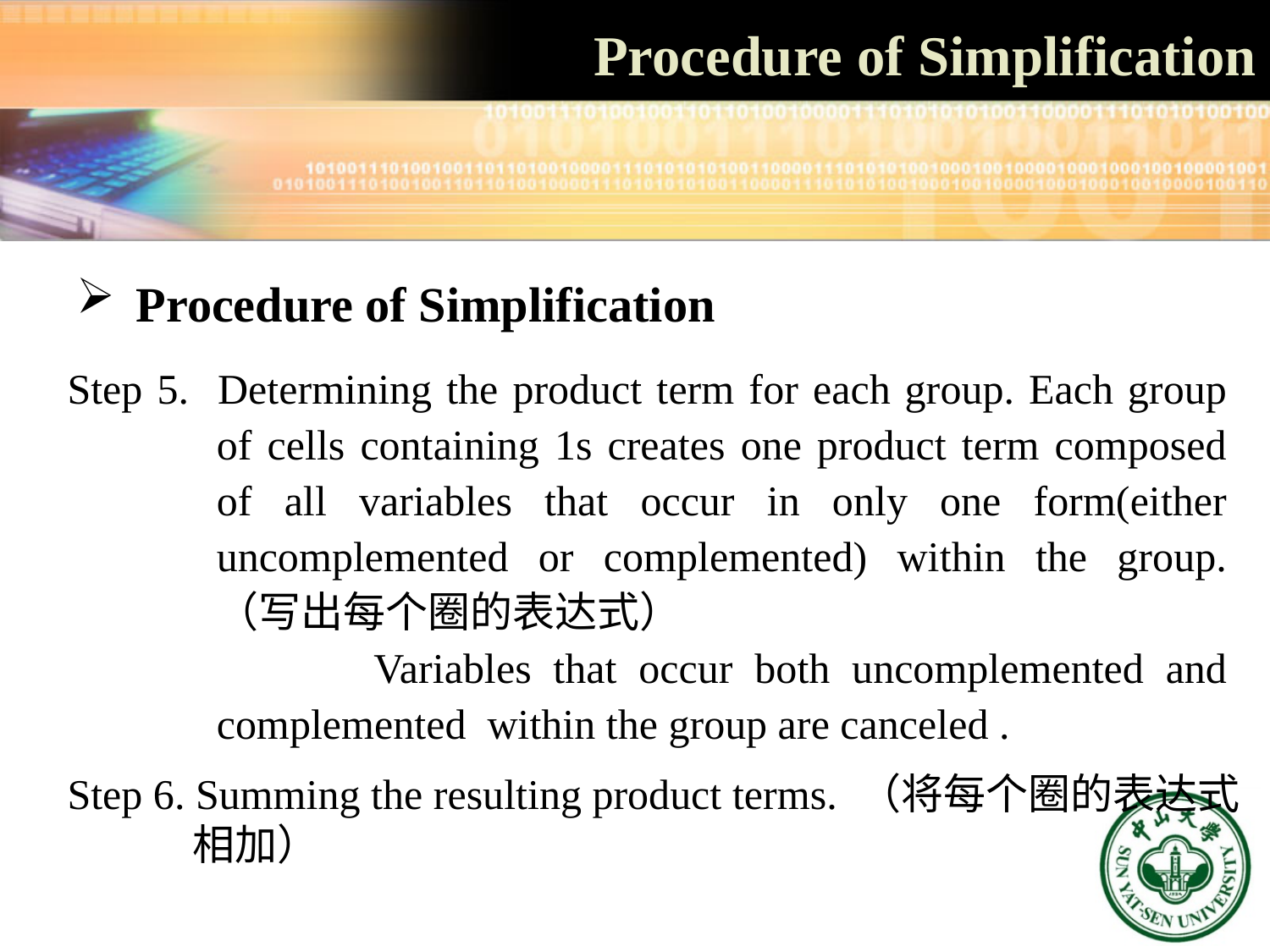

# Procedure of Simplification
 Procedure of Simplification
Step 5.  Determining the product term for each group. Each group of cells containing 1s creates one product term composed of all variables that occur in only one form(either uncomplemented or complemented) within the group. （写出每个圈的表达式）
              Variables that occur both uncomplemented and complemented  within the group are canceled .
Step 6. Summing the resulting product terms. （将每个圈的表达式相加）